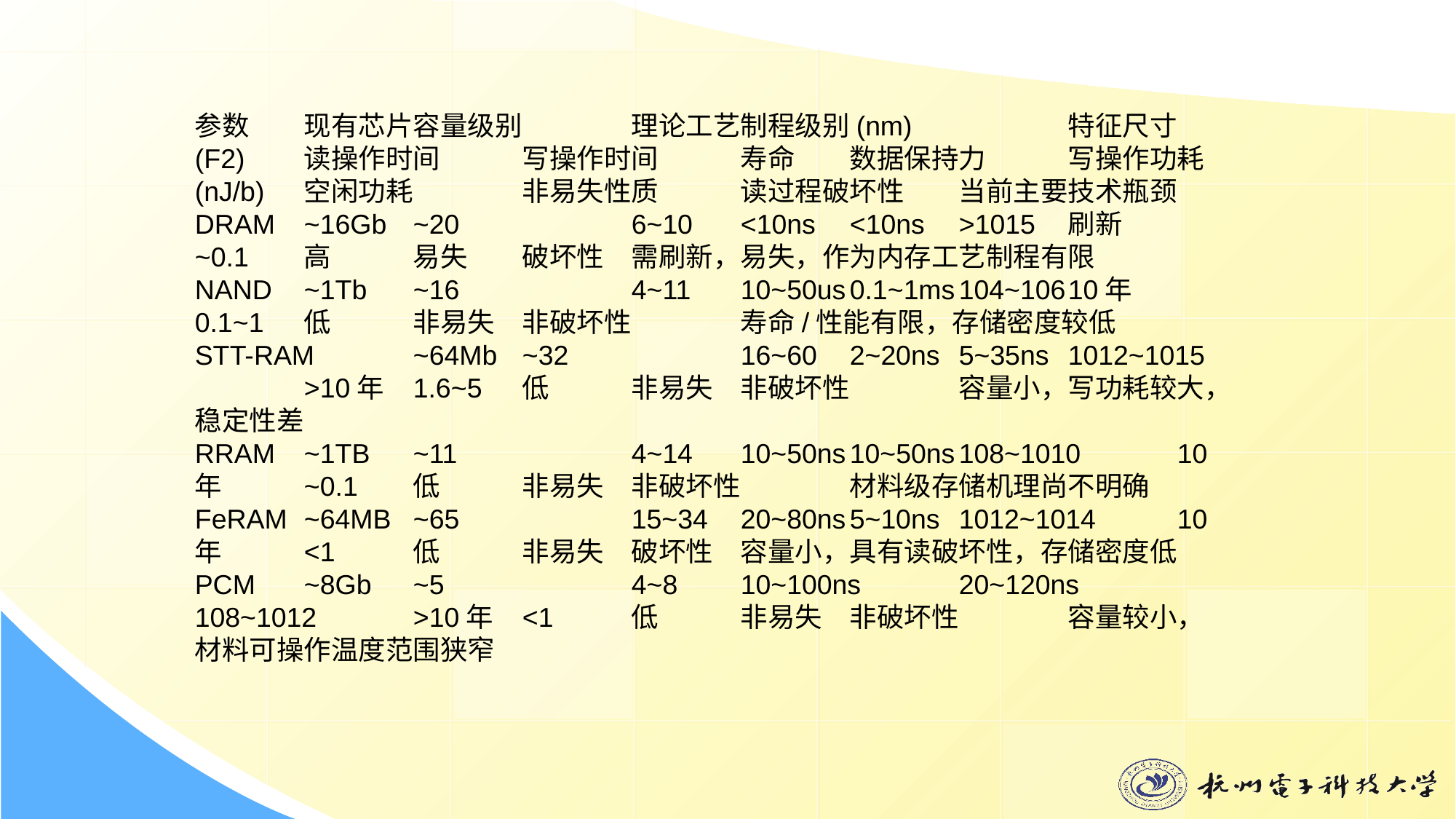

参数	现有芯片容量级别	理论工艺制程级别(nm)		特征尺寸(F2)	读操作时间	写操作时间	寿命	数据保持力	写操作功耗(nJ/b)	空闲功耗	非易失性质	读过程破坏性	当前主要技术瓶颈
DRAM	~16Gb	~20		6~10	<10ns	<10ns	>1015	刷新	~0.1	高	易失	破坏性	需刷新，易失，作为内存工艺制程有限
NAND	~1Tb	~16		4~11 	10~50us	0.1~1ms	104~106	10年	0.1~1	低	非易失	非破坏性	寿命/性能有限，存储密度较低
STT-RAM	~64Mb	~32		16~60	2~20ns	5~35ns	1012~1015	>10年	1.6~5	低	非易失	非破坏性	容量小，写功耗较大，稳定性差
RRAM	~1TB	~11		4~14	10~50ns	10~50ns	108~1010	10年	~0.1	低	非易失	非破坏性	材料级存储机理尚不明确
FeRAM	~64MB	~65		15~34	20~80ns	5~10ns	1012~1014	10年	<1	低	非易失	破坏性	容量小，具有读破坏性，存储密度低
PCM	~8Gb	~5		4~8	10~100ns	20~120ns	108~1012	>10年	<1	低	非易失	非破坏性	容量较小，材料可操作温度范围狭窄